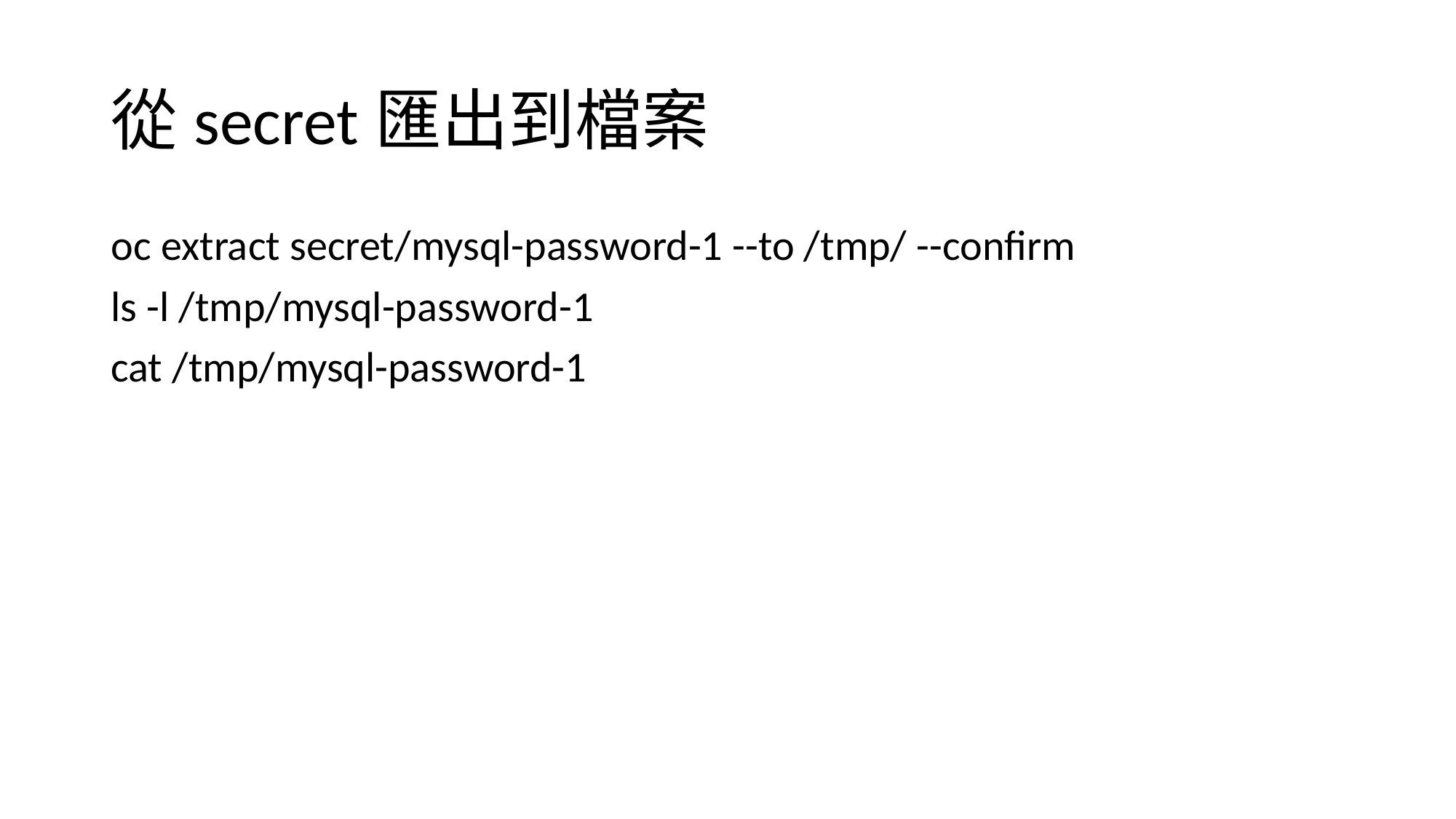

# 從secret匯出到檔案
oc extract secret/mysql-password-1 --to /tmp/ --confirm
ls -l /tmp/mysql-password-1
cat /tmp/mysql-password-1